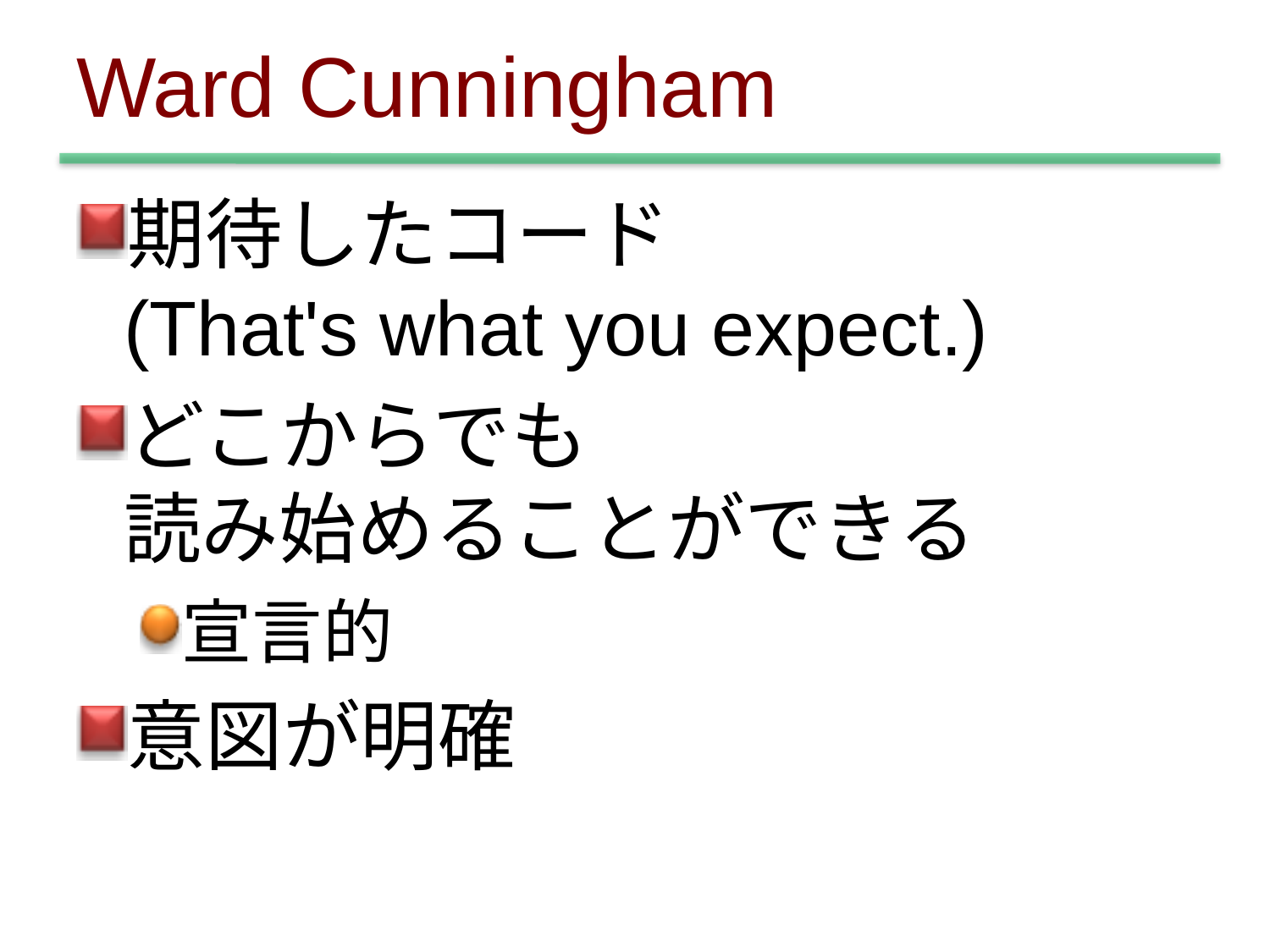

# Ward Cunningham
期待したコード
(That's what you expect.)
どこからでも
読み始めることができる
宣言的
意図が明確